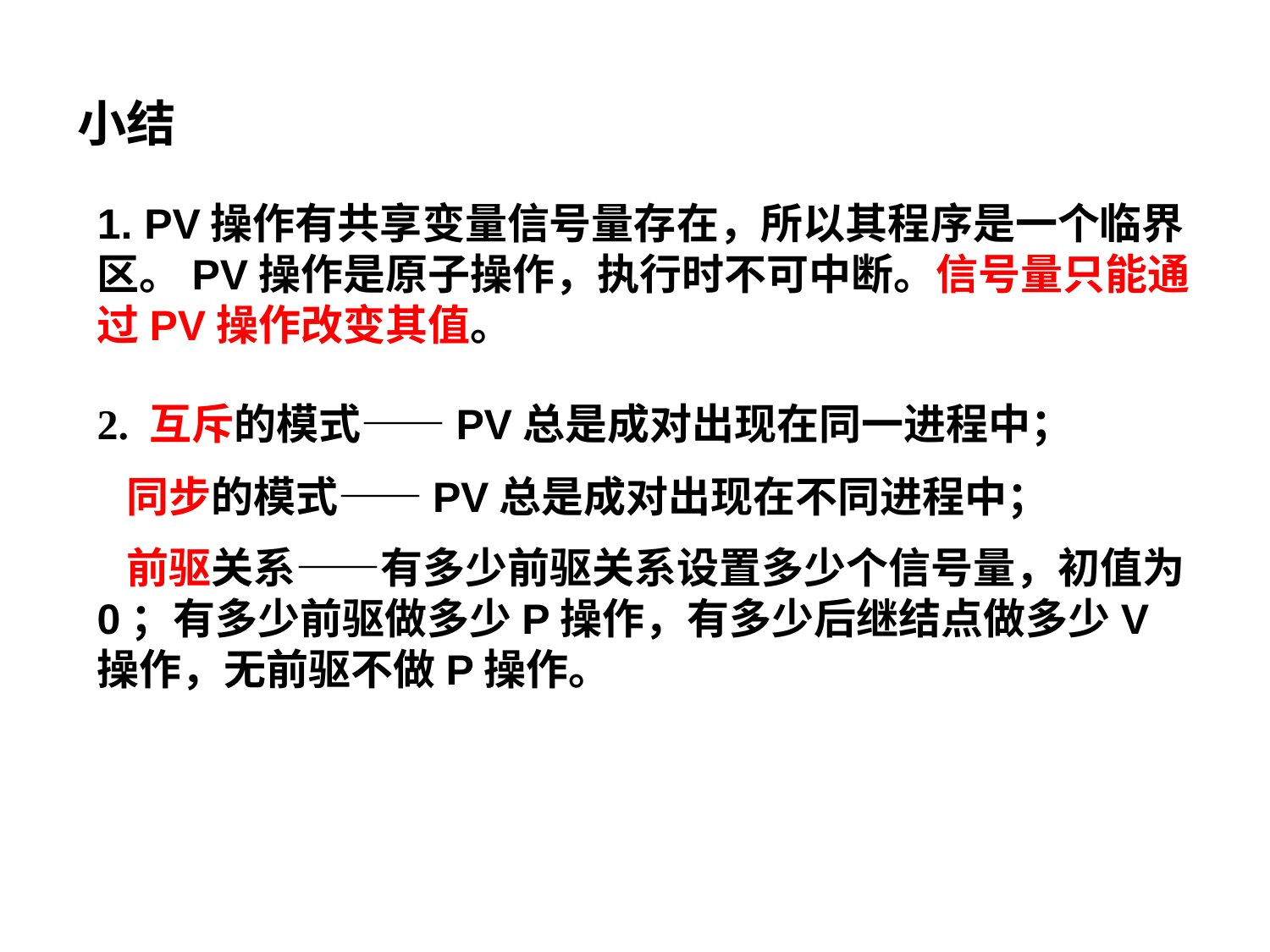

小结
1. PV操作有共享变量信号量存在，所以其程序是一个临界区。PV操作是原子操作，执行时不可中断。信号量只能通过PV操作改变其值。
2. 互斥的模式——PV总是成对出现在同一进程中；
  同步的模式——PV总是成对出现在不同进程中；
  前驱关系——有多少前驱关系设置多少个信号量，初值为0；有多少前驱做多少P操作，有多少后继结点做多少V操作，无前驱不做P操作。